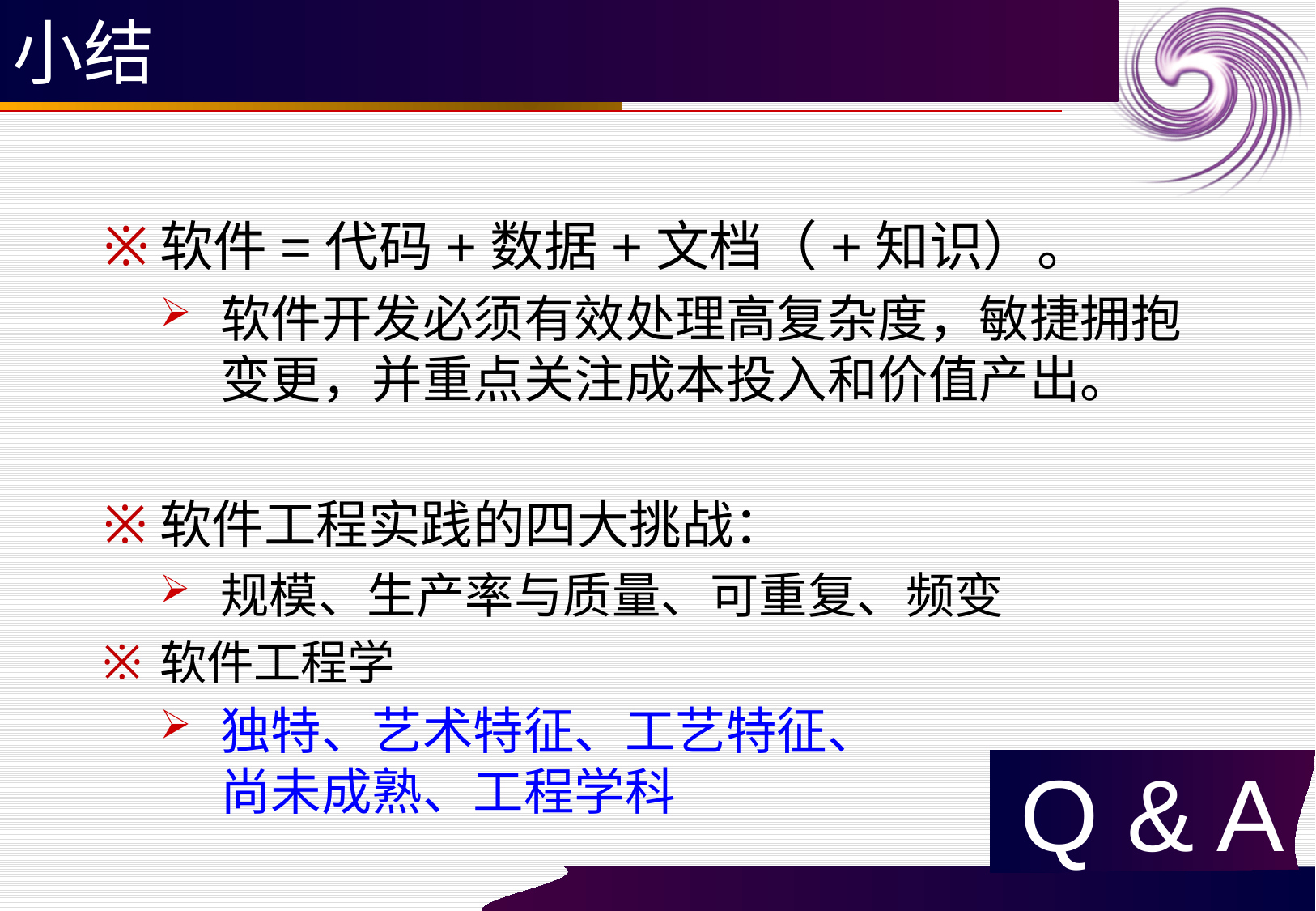

# 小结
软件=代码+数据+文档（+知识）。
软件开发必须有效处理高复杂度，敏捷拥抱变更，并重点关注成本投入和价值产出。

软件工程实践的四大挑战：
规模、生产率与质量、可重复、频变
软件工程学
独特、艺术特征、工艺特征、
尚未成熟、工程学科
Q & A